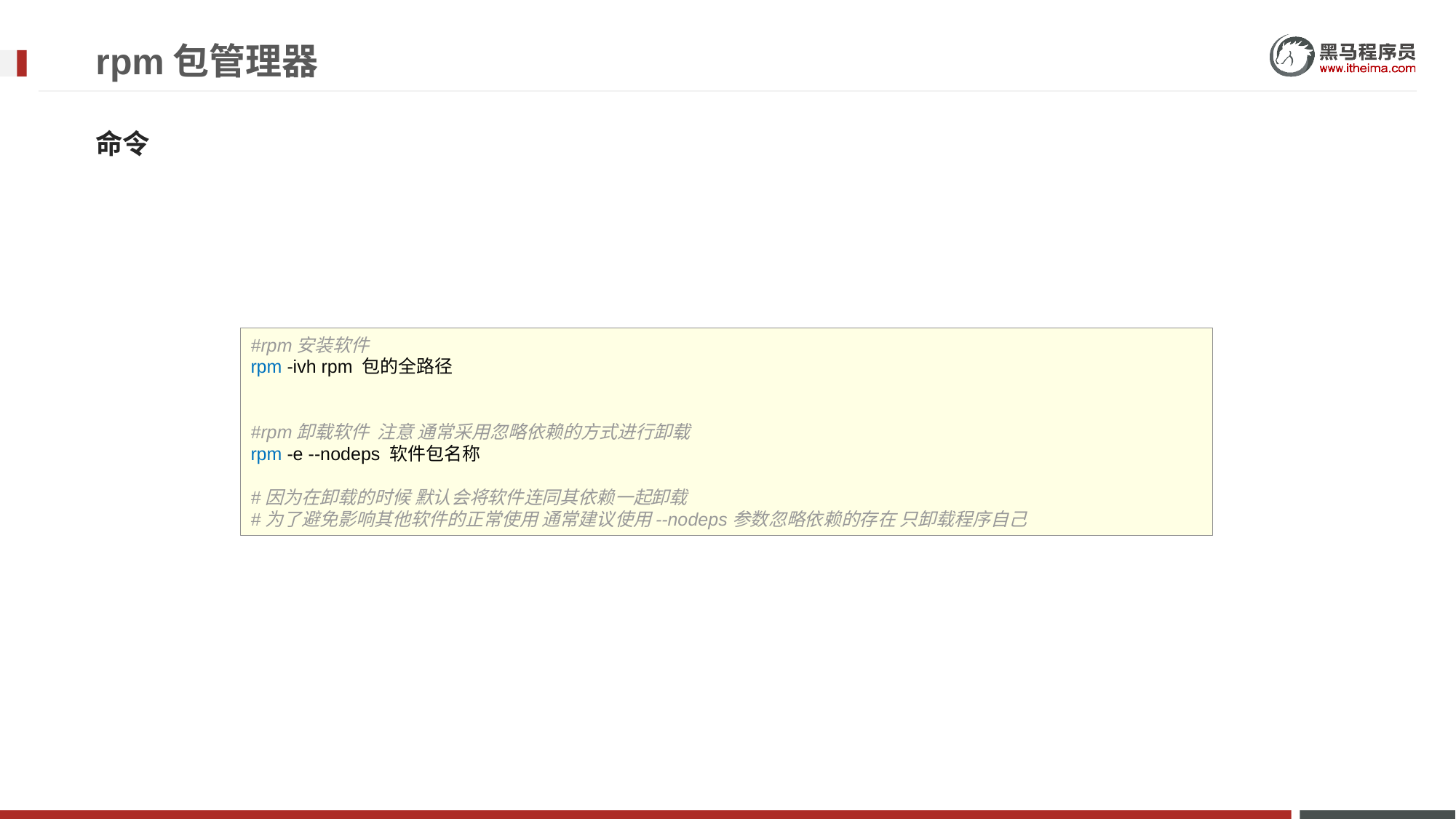

# rpm包管理器
命令
#rpm安装软件
rpm -ivh rpm 包的全路径
#rpm卸载软件  注意 通常采用忽略依赖的方式进行卸载
rpm -e --nodeps 软件包名称
#因为在卸载的时候 默认会将软件连同其依赖一起卸载
#为了避免影响其他软件的正常使用 通常建议使用--nodeps参数忽略依赖的存在 只卸载程序自己